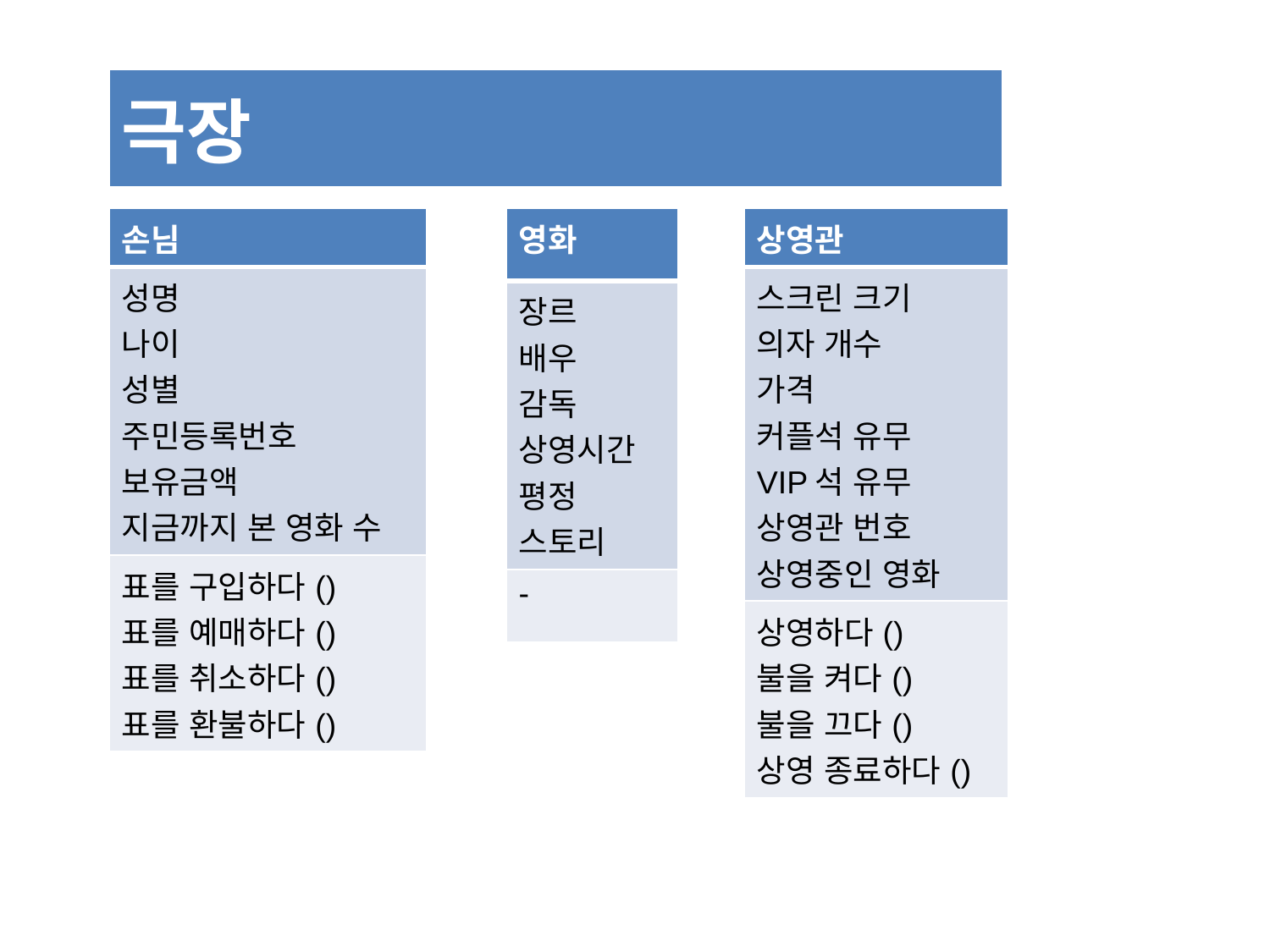

| 극장 |
| --- |
| 손님 |
| --- |
| 성명 나이 성별 주민등록번호 보유금액 지금까지 본 영화 수 |
| 표를 구입하다() 표를 예매하다() 표를 취소하다() 표를 환불하다() |
| 영화 |
| --- |
| 장르 배우 감독 상영시간 평정 스토리 |
| - |
| 상영관 |
| --- |
| 스크린 크기 의자 개수 가격 커플석 유무 VIP석 유무 상영관 번호 상영중인 영화 |
| 상영하다() 불을 켜다() 불을 끄다() 상영 종료하다() |